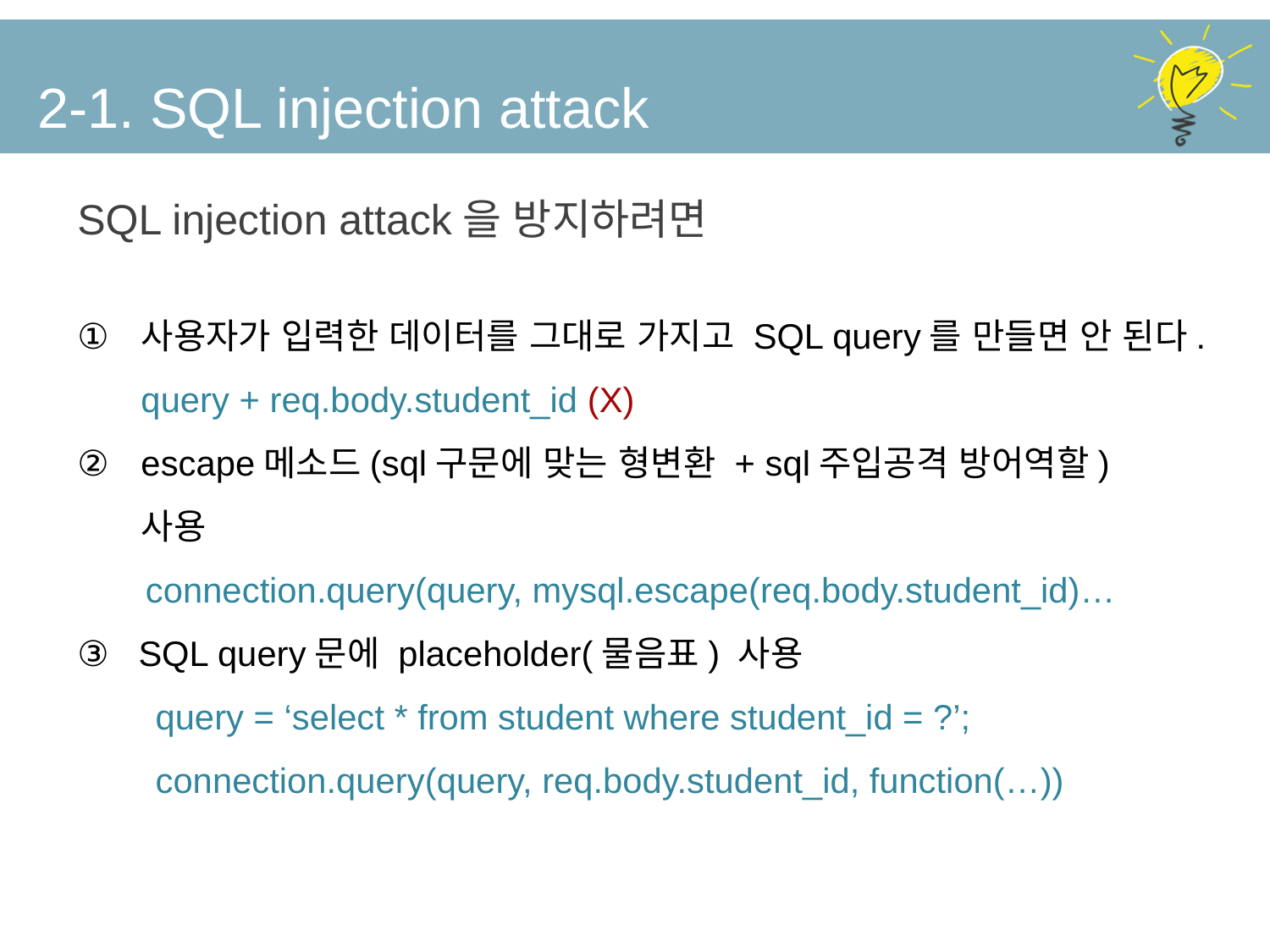

2-1. SQL injection attack
SQL injection attack을 방지하려면
사용자가 입력한 데이터를 그대로 가지고 SQL query를 만들면 안 된다.
query + req.body.student_id (X)
escape메소드(sql구문에 맞는 형변환 + sql주입공격 방어역할) 사용
       connection.query(query, mysql.escape(req.body.student_id)…
③   SQL query문에 placeholder(물음표) 사용
        query = ‘select * from student where student_id = ?’;
        connection.query(query, req.body.student_id, function(…))